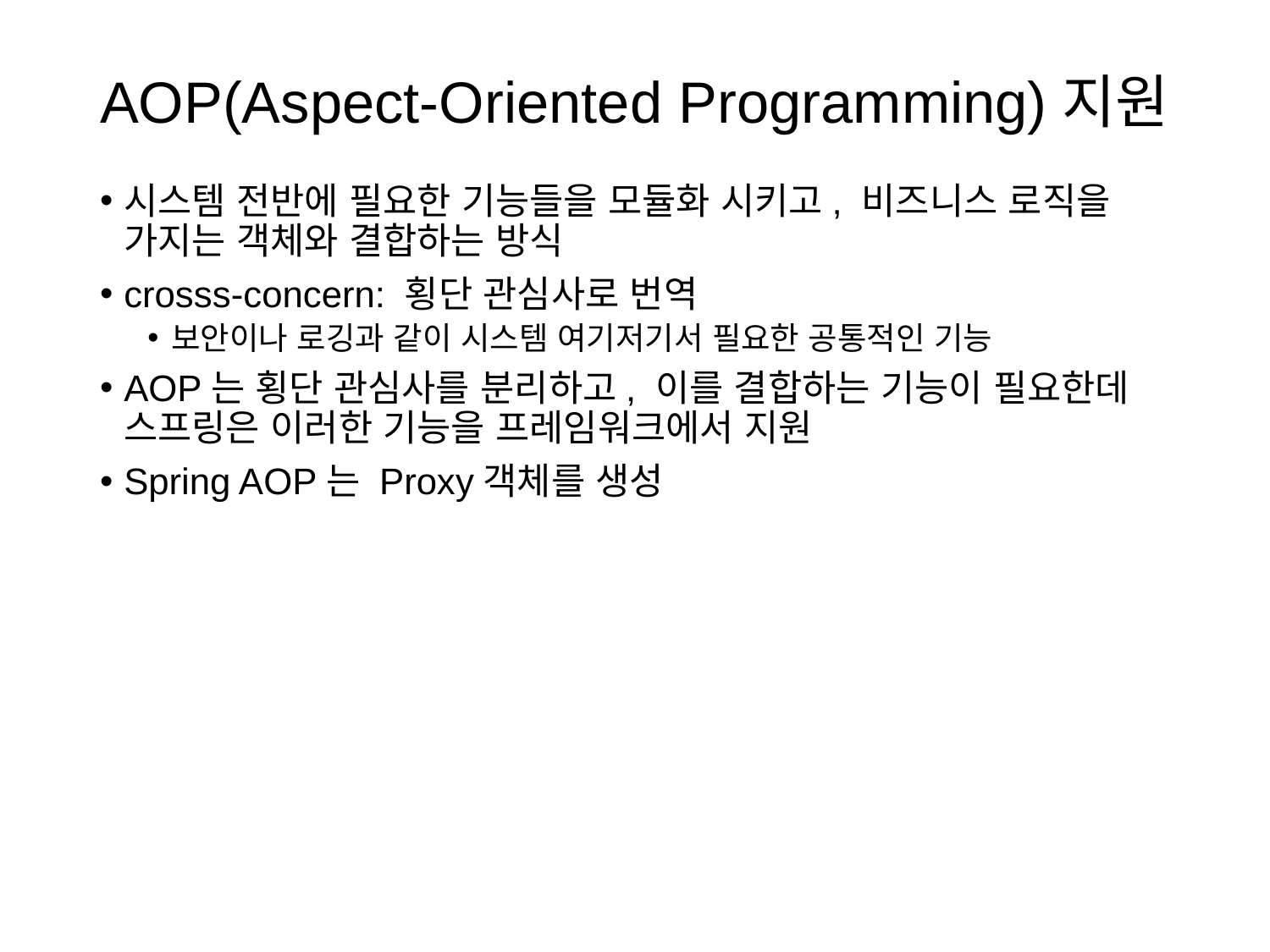

# AOP(Aspect-Oriented Programming)지원
시스템 전반에 필요한 기능들을 모듈화 시키고, 비즈니스 로직을 가지는 객체와 결합하는 방식
crosss-concern: 횡단 관심사로 번역
보안이나 로깅과 같이 시스템 여기저기서 필요한 공통적인 기능
AOP는 횡단 관심사를 분리하고, 이를 결합하는 기능이 필요한데 스프링은 이러한 기능을 프레임워크에서 지원
Spring AOP는 Proxy객체를 생성